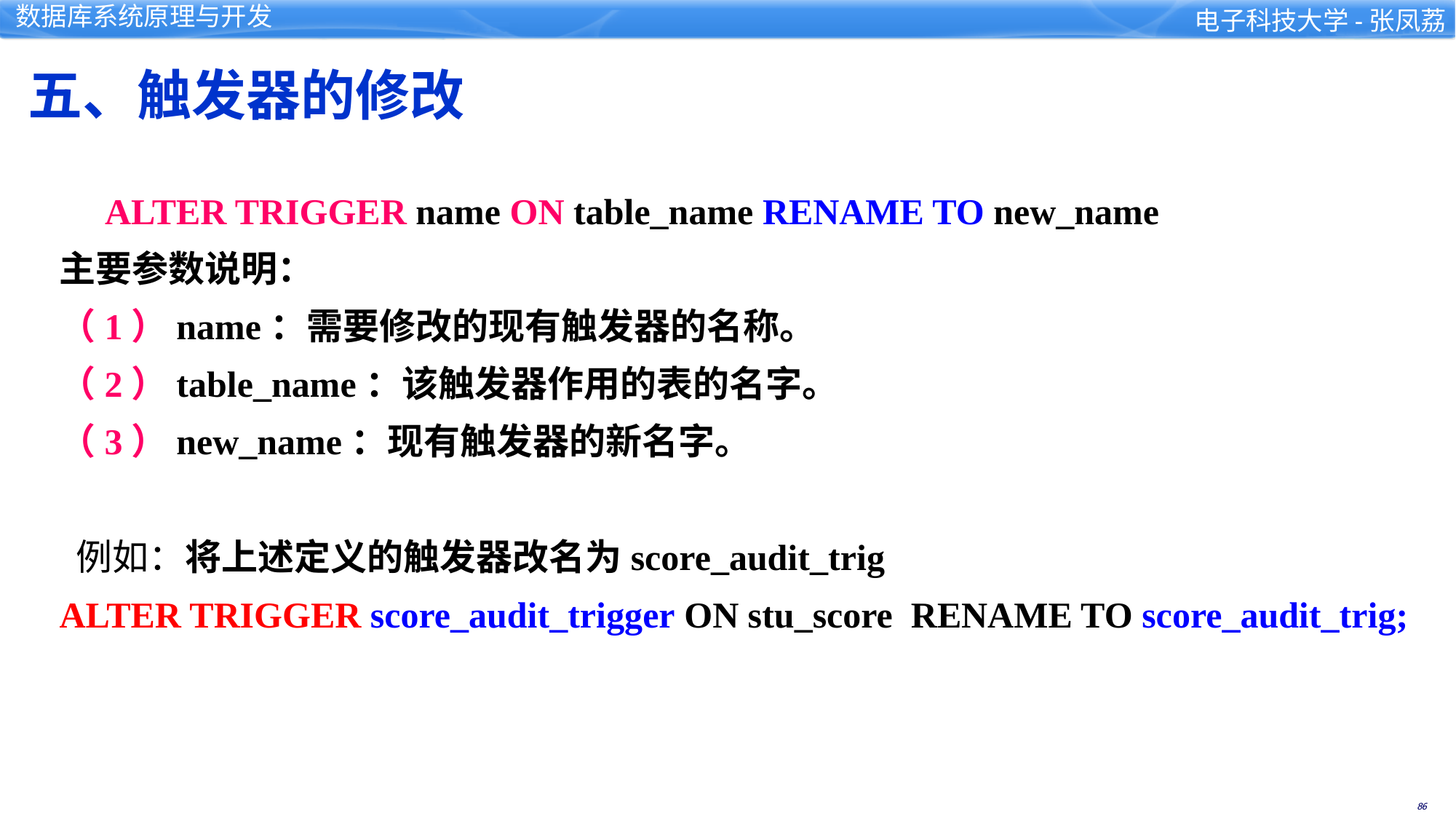

五、触发器的修改
     ALTER TRIGGER name ON table_name RENAME TO new_name
主要参数说明：
（1）name：需要修改的现有触发器的名称。
（2）table_name：该触发器作用的表的名字。
（3）new_name：现有触发器的新名字。

 例如：将上述定义的触发器改名为score_audit_trig
ALTER TRIGGER score_audit_trigger ON stu_score  RENAME TO score_audit_trig;